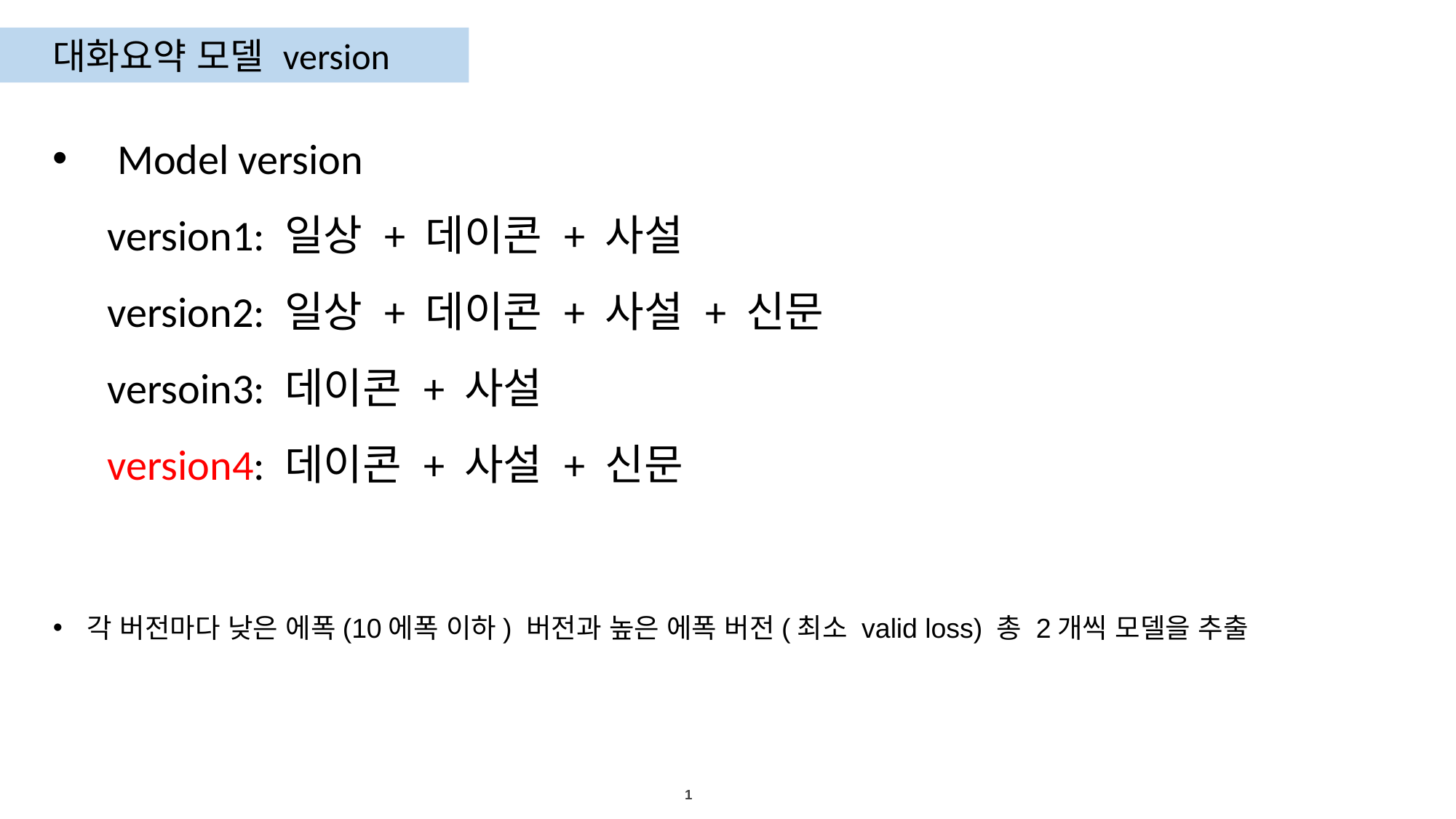

대화요약 모델 version
 Model version
version1: 일상 + 데이콘 + 사설
version2: 일상 + 데이콘 + 사설 + 신문
versoin3: 데이콘 + 사설
version4: 데이콘 + 사설 + 신문

각 버전마다 낮은 에폭(10에폭 이하) 버전과 높은 에폭 버전(최소 valid loss) 총 2개씩 모델을 추출
1